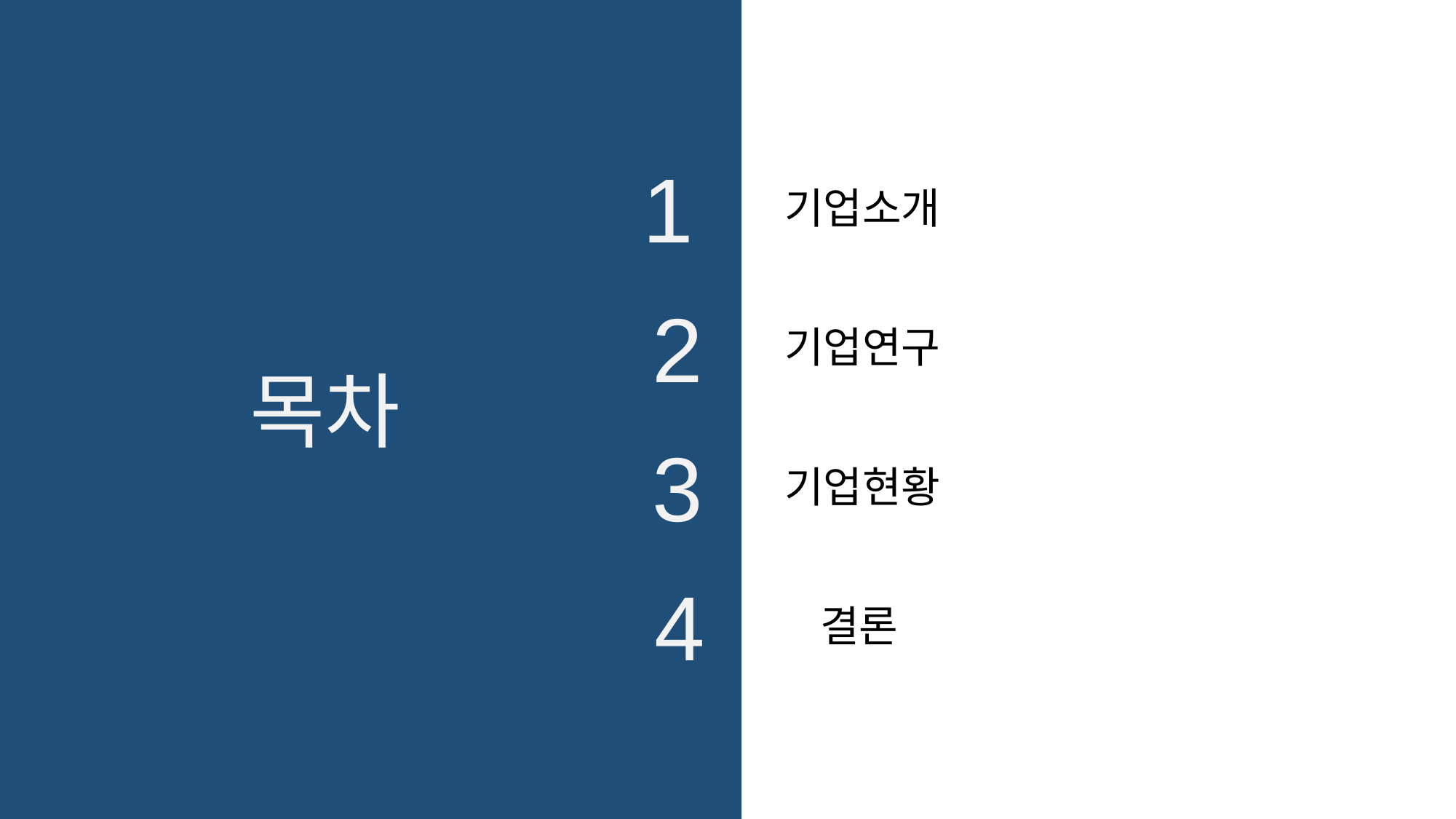

1
기업소개
2
기업연구
목차
3
기업현황
4
결론